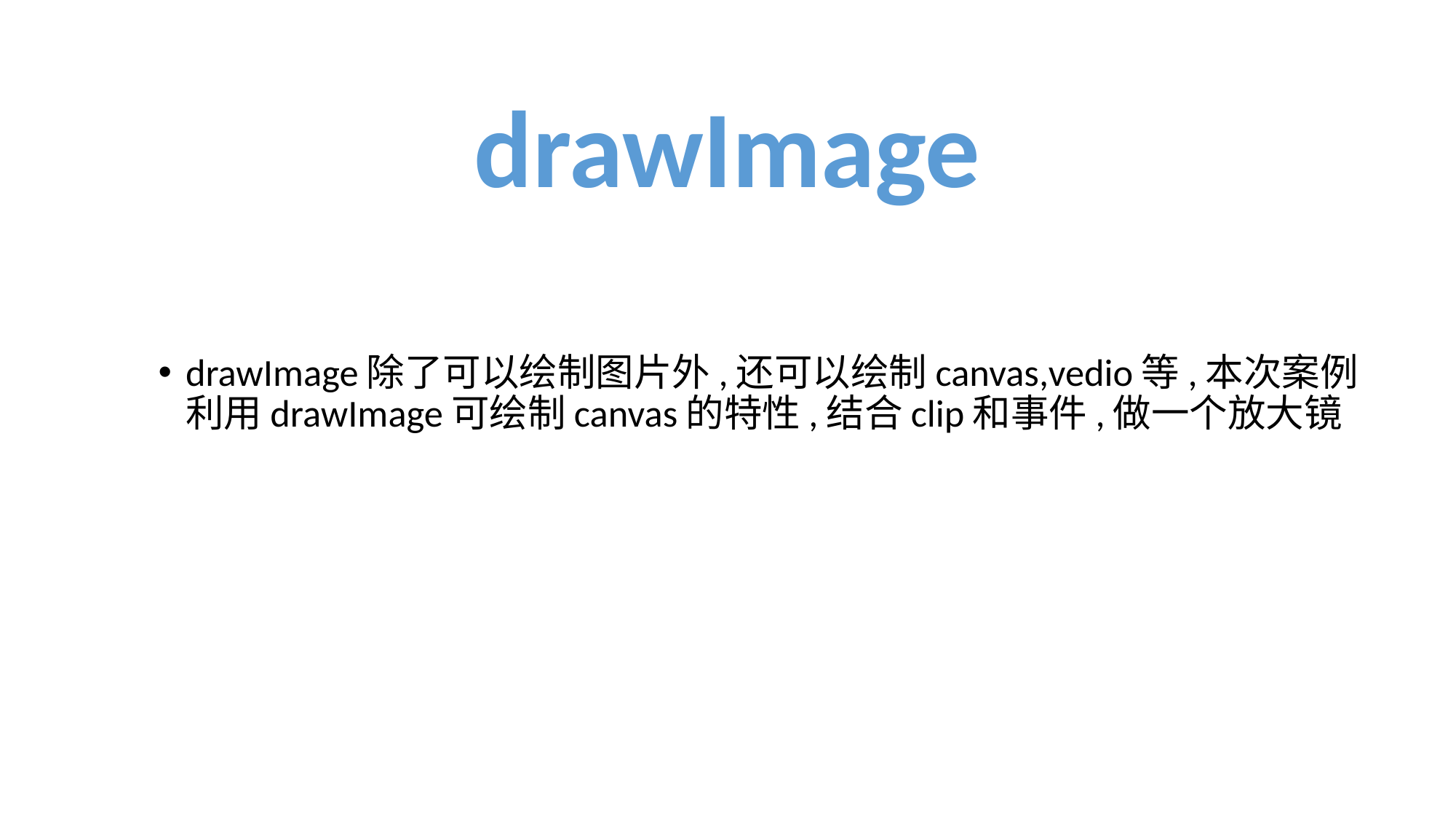

drawImage
drawImage除了可以绘制图片外,还可以绘制canvas,vedio等,本次案例利用drawImage可绘制canvas的特性,结合clip和事件,做一个放大镜